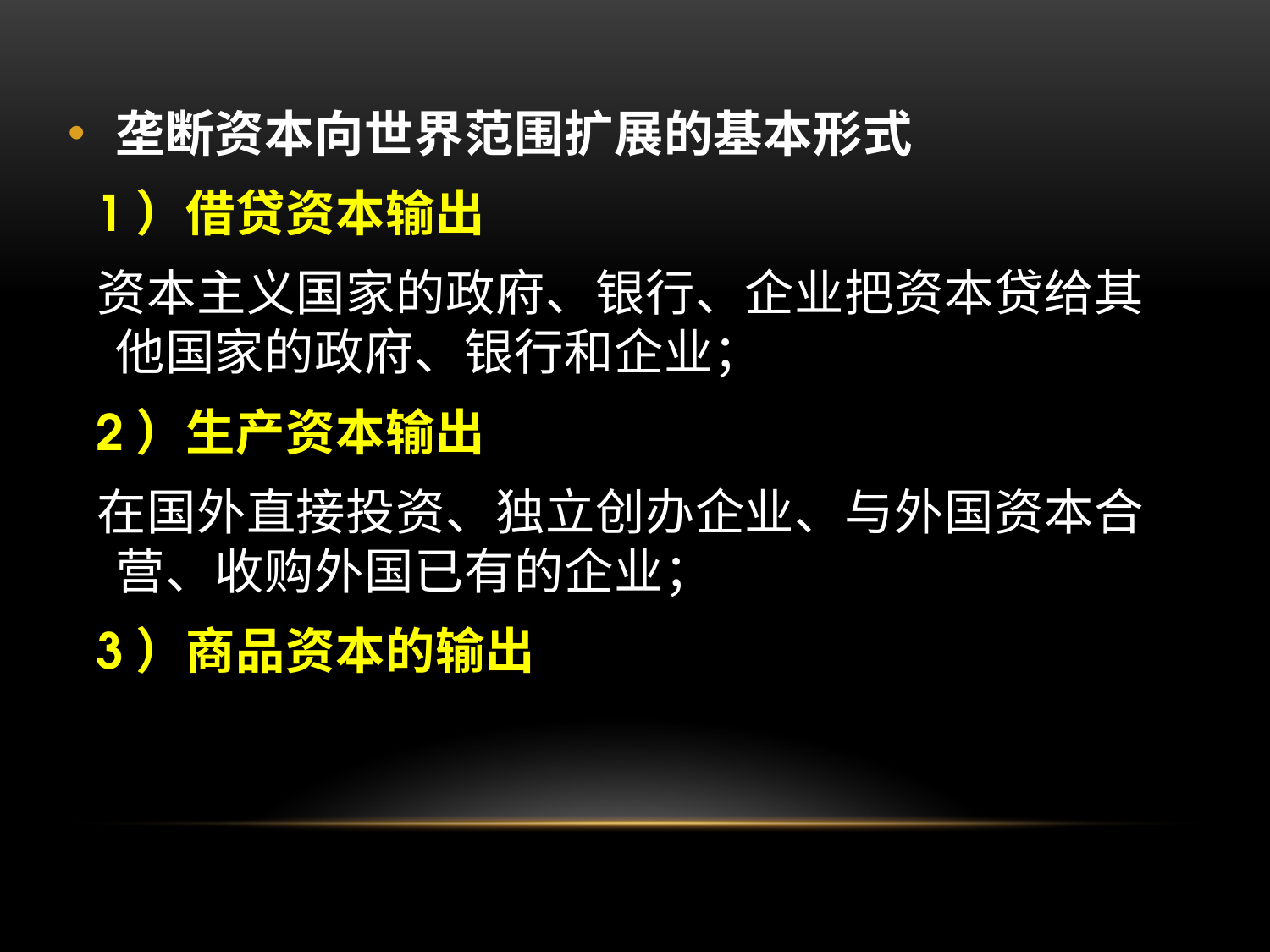

垄断资本向世界范围扩展的基本形式
  1）借贷资本输出
   资本主义国家的政府、银行、企业把资本贷给其他国家的政府、银行和企业；
  2）生产资本输出
   在国外直接投资、独立创办企业、与外国资本合营、收购外国已有的企业；
  3）商品资本的输出